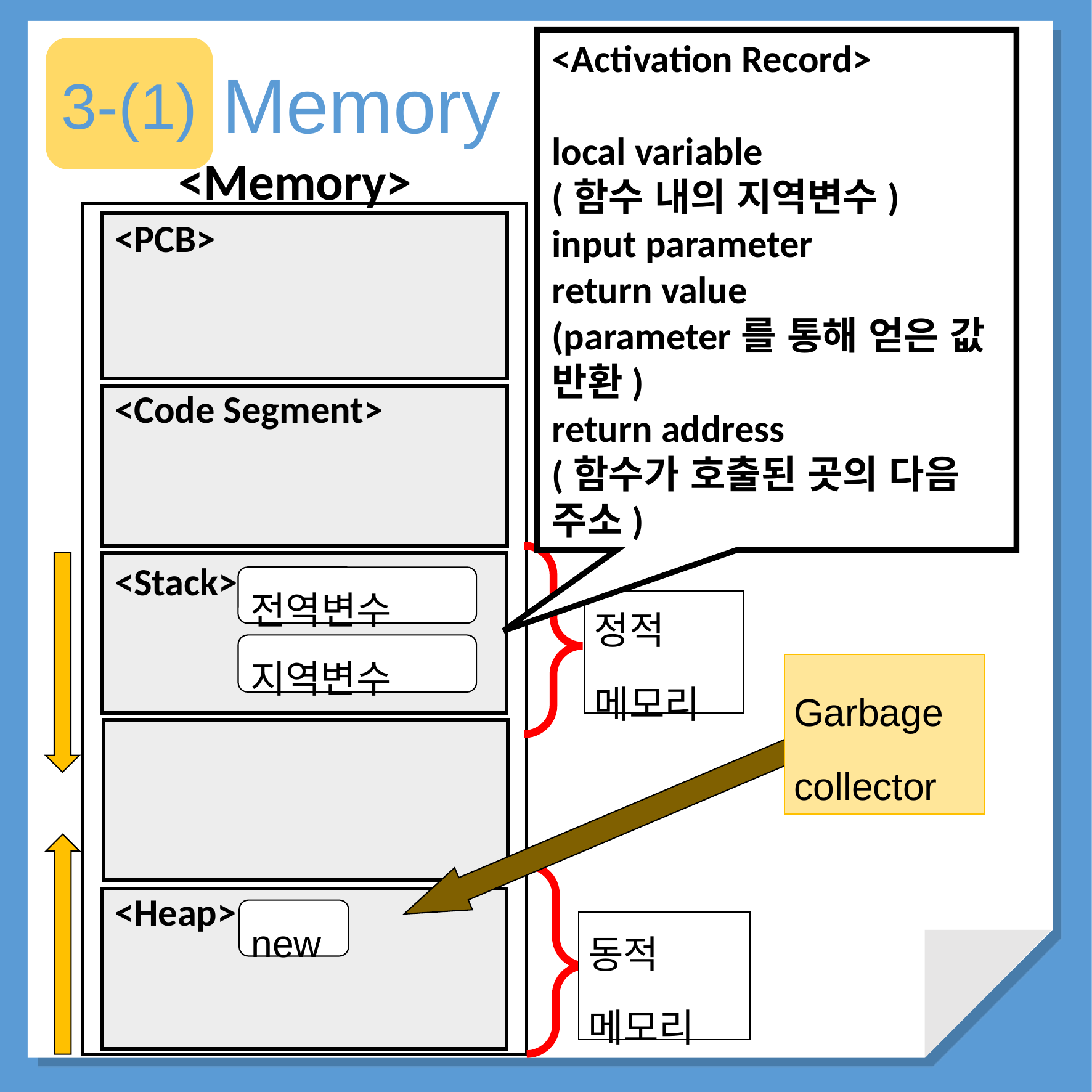

- Heap과는 다르게 Stack에는 이미 크기가 정해진 정적 메모리가 저장되며, 전역 변수와 지역 변수가 저장된다. Stack에 저장된 변수는 선언된 함수 내에서만 사용이 가능하기 때문에 함수를 벗어나면 저장된 변수가 사라진다. 그때 늦게 들어온 데이터가 먼저 삭제된다(last in Frist out). 그렇기 때문에 Stack의 메모리는 활발하게 공간이 찼다가 비어졌다를 반복한다.

-Stack에 저장되는 또 다른 것은 activation record(활성화 레코드)가 있는데, OS가 메인함수를 실행하면 생성되는 것이다.
<Activation Record>

local variable
(함수 내의 지역변수)
input parameter
return value
(parameter를 통해 얻은 값 반환)
return address
(함수가 호출된 곳의 다음 주소)

Memory의 구조는 Code Segment와 Data Segment로 나눌 수 있으며, Data Segment는 다시 Heap과 Stack으로 나눌 수 있다.
- Heap은 프로그래머가 new라는 명령어를 써서 메모리 공간이 할당되는 곳으로 동적 메모리가 할당되는 곳이다. 즉, 프로그램이 실행되면서 메모리가 할당. New를 통해 선언될 때마다 heap영역의 아래로 데이터가 쌓인다. 하지만 생성된 객체가 사용되지 않는다면 쓰레기로 간주하여 garbage collector가 삭제 시킨다.
3-(1)
Memory
<Memory>

<PCB>

<Code Segment>

<Stack>

전역변수
정적
메모리
지역변수
Garbage collector
중요한 문장을 입력해주세요

<Heap>

new
동적
메모리